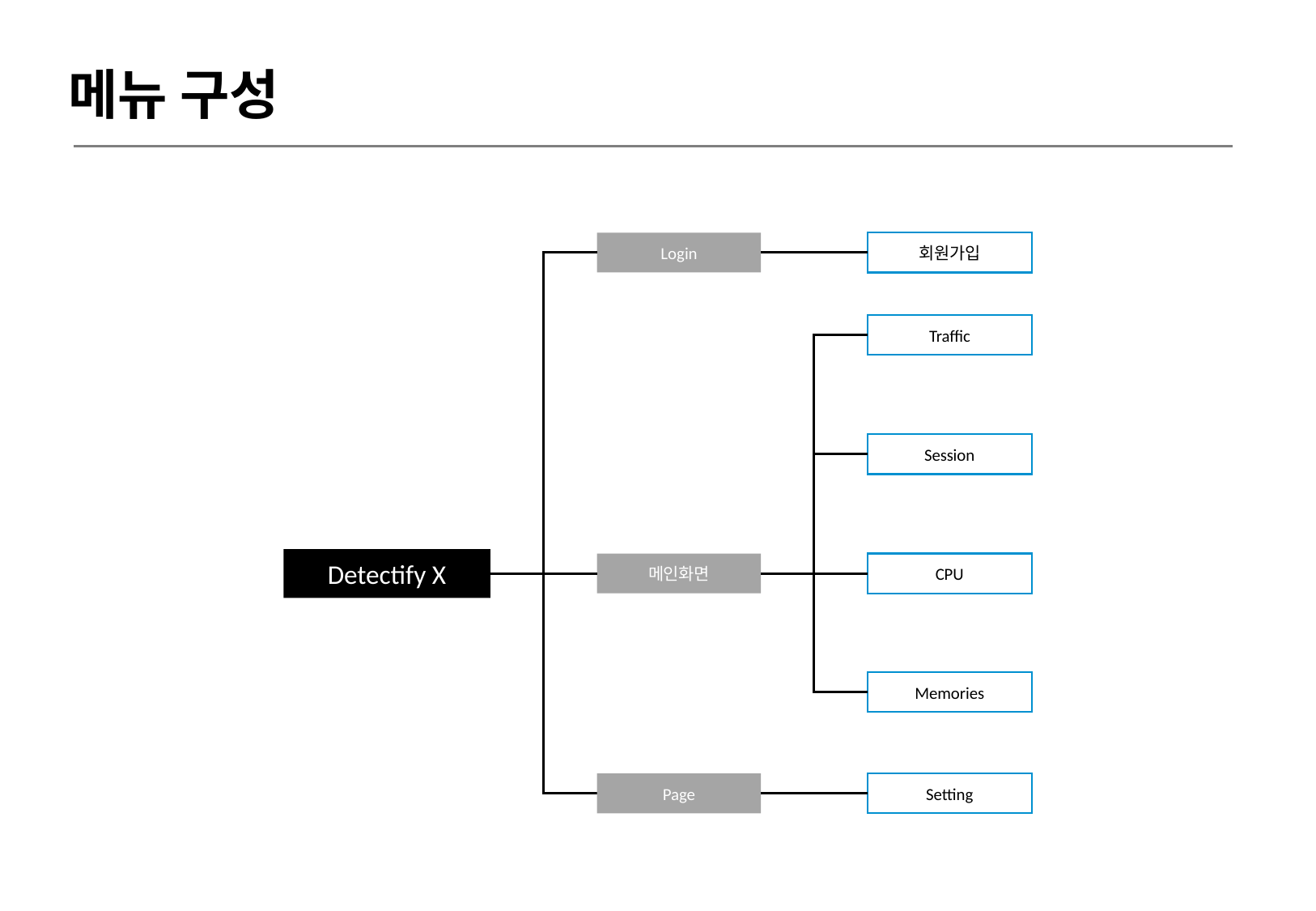

메뉴 구성
회원가입
Login
Traffic
Session
Detectify X
메인화면
CPU
Memories
Setting
Page